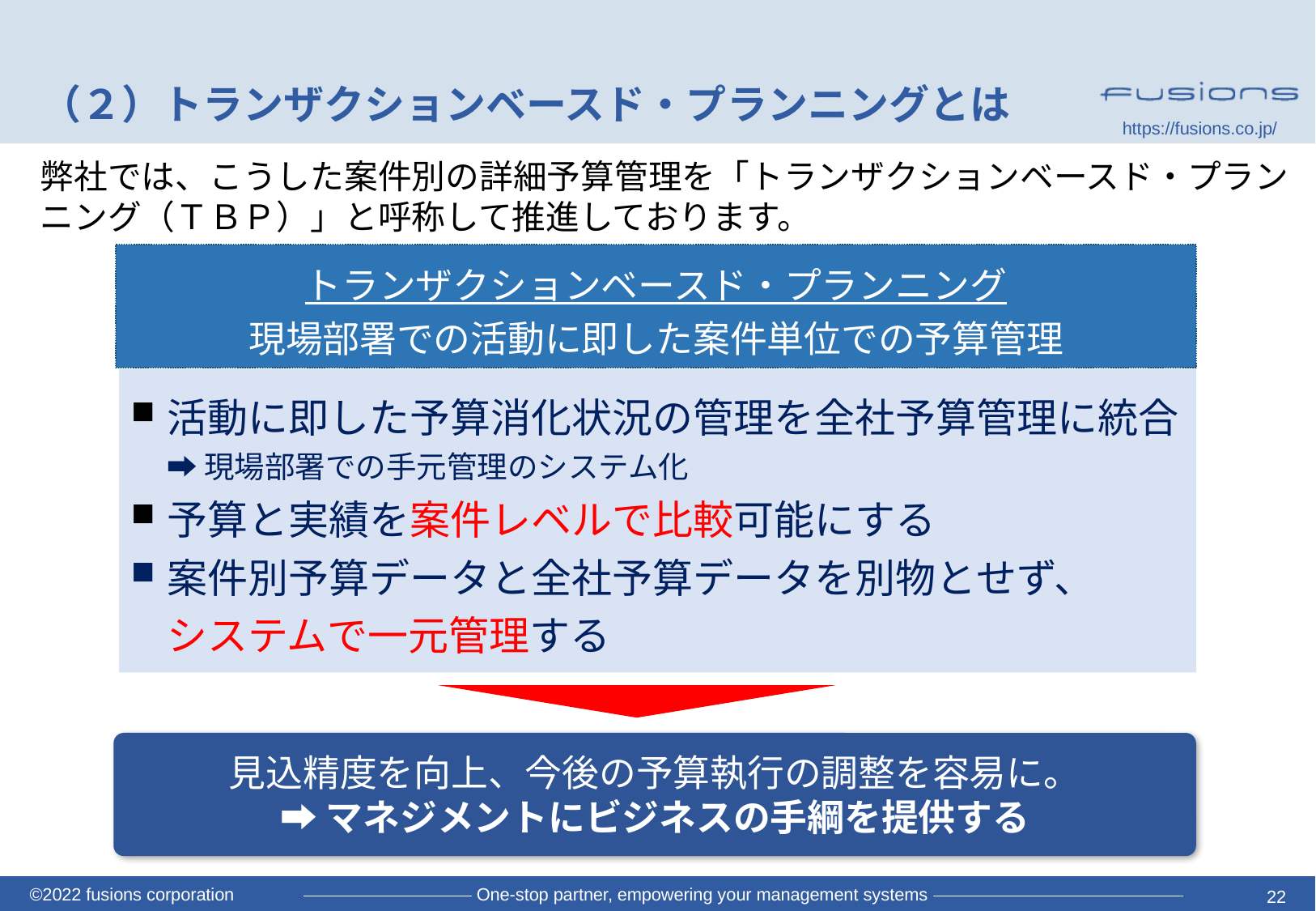

# （２）トランザクションベースド・プランニングとは
弊社では、こうした案件別の詳細予算管理を「トランザクションベースド・プランニング（ＴＢＰ）」と呼称して推進しております。
トランザクションベースド・プランニング
現場部署での活動に即した案件単位での予算管理
活動に即した予算消化状況の管理を全社予算管理に統合➡ 現場部署での手元管理のシステム化
予算と実績を案件レベルで比較可能にする
案件別予算データと全社予算データを別物とせず、
システムで一元管理する

見込精度を向上、今後の予算執行の調整を容易に。
➡マネジメントにビジネスの手綱を提供する